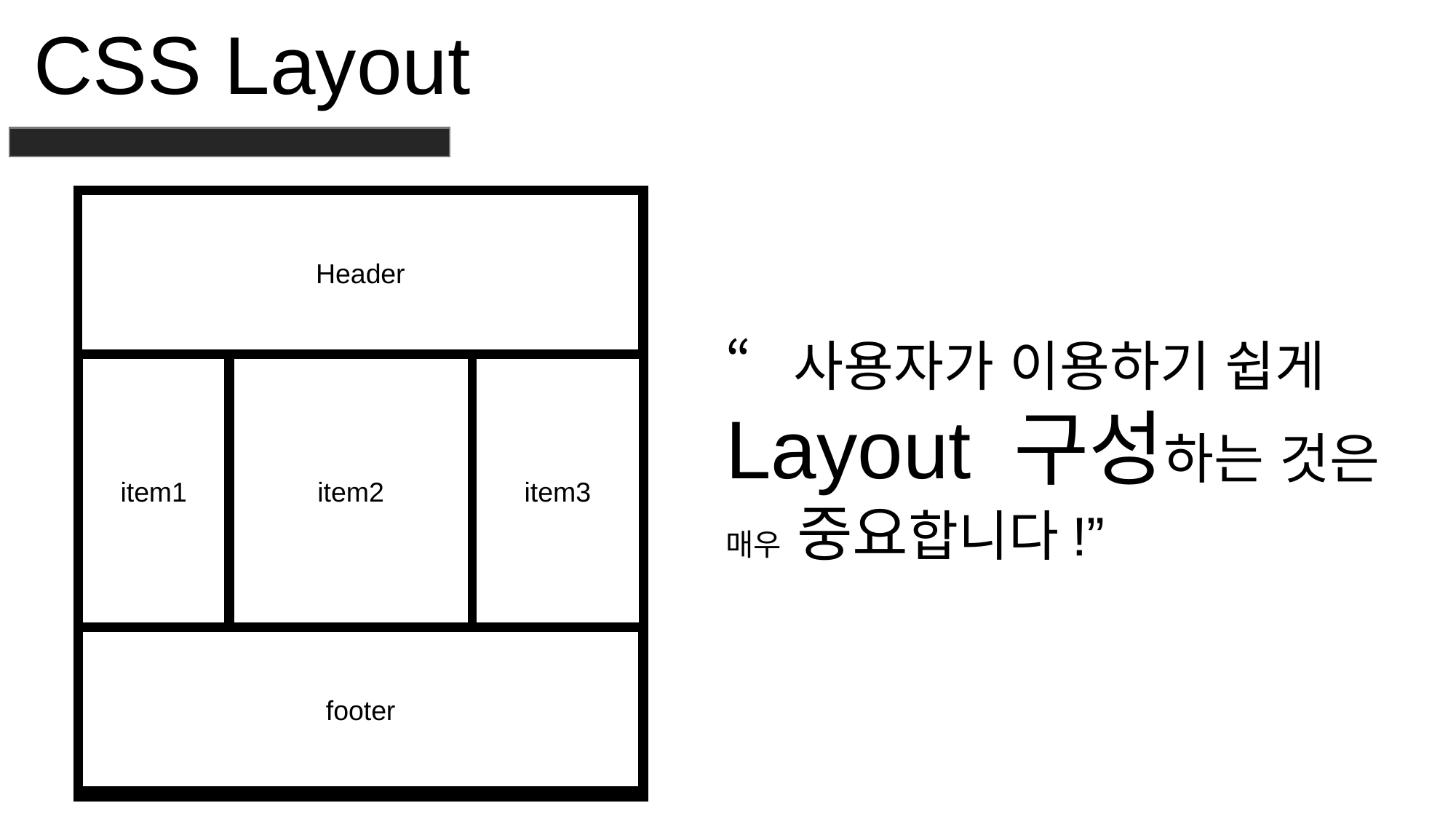

CSS Layout

Header
“사용자가 이용하기 쉽게
Layout 구성하는 것은
매우 중요합니다!”
item2
item3
item1
footer